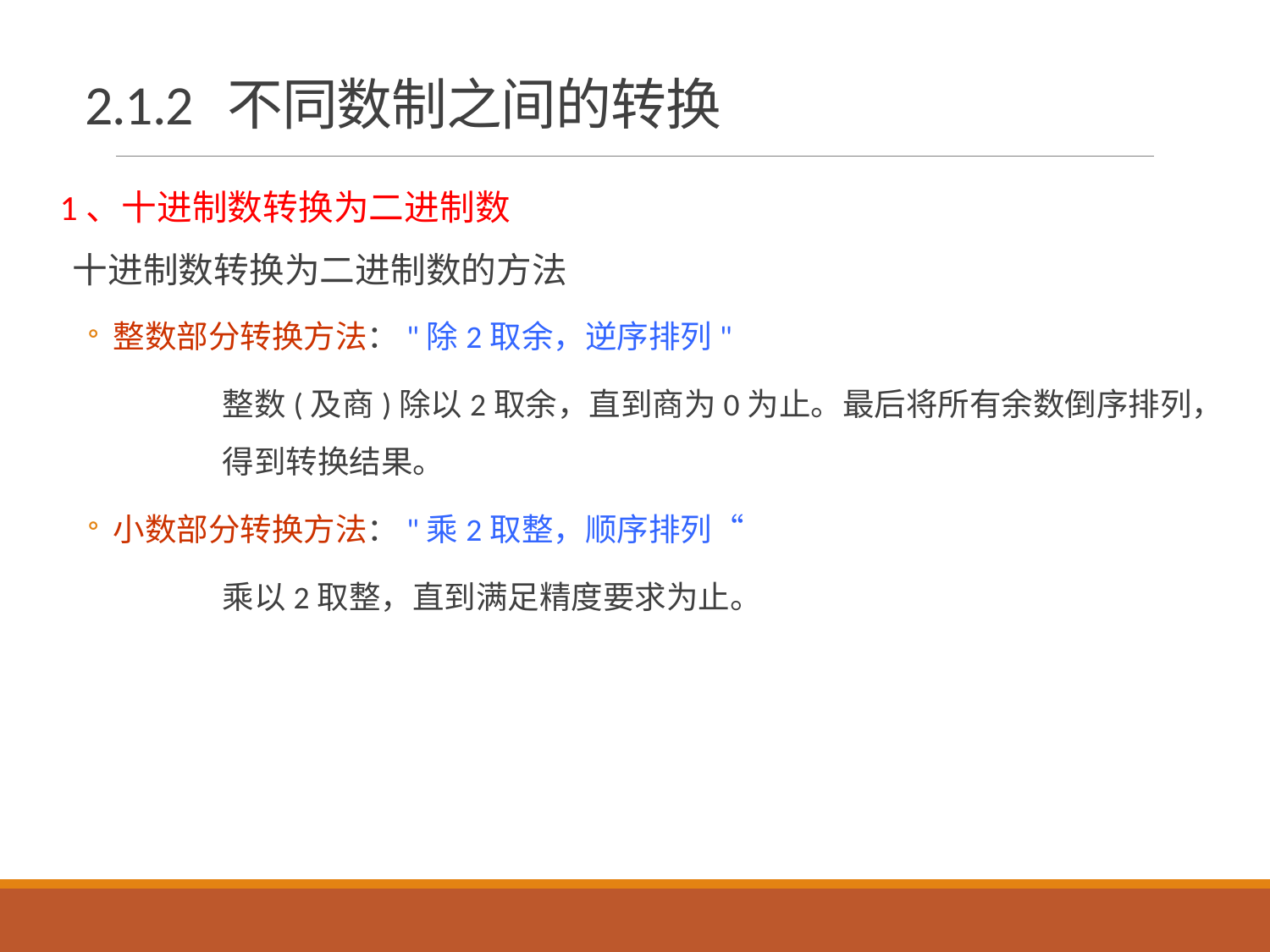

# 2.1.2  不同数制之间的转换
1、十进制数转换为二进制数
十进制数转换为二进制数的方法
整数部分转换方法："除2取余，逆序排列"
整数(及商)除以2取余，直到商为0为止。最后将所有余数倒序排列，得到转换结果。
小数部分转换方法："乘2取整，顺序排列“
乘以2取整，直到满足精度要求为止。